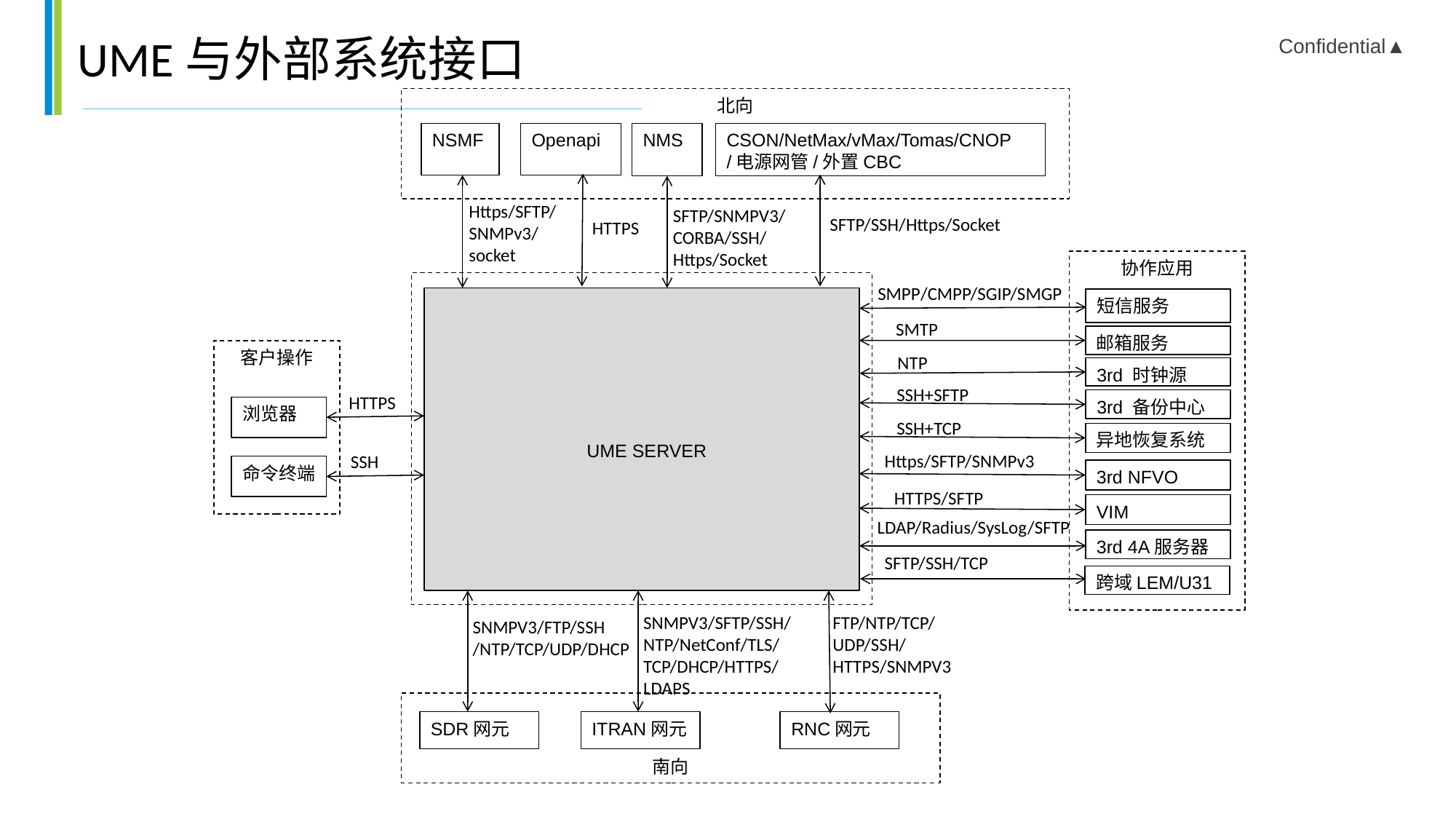

# UME与外部系统接口
北向
CSON/NetMax/vMax/Tomas/CNOP
/电源网管/外置CBC
NSMF
Openapi
NMS
Https/SFTP/
SNMPv3/socket
SFTP/SNMPV3/CORBA/SSH/Https/Socket
SFTP/SSH/Https/Socket
HTTPS
协作应用

SMPP/CMPP/SGIP/SMGP

  UME SERVER
短信服务
SMTP
邮箱服务
客户操作
NTP
3rd 时钟源
SSH+SFTP
HTTPS
3rd 备份中心
浏览器
SSH+TCP
异地恢复系统
Https/SFTP/SNMPv3
SSH
命令终端
3rd NFVO
HTTPS/SFTP
VIM
LDAP/Radius/SysLog/SFTP
3rd 4A服务器
SFTP/SSH/TCP
跨域LEM/U31
FTP/NTP/TCP/UDP/SSH/HTTPS/SNMPV3
SNMPV3/SFTP/SSH/NTP/NetConf/TLS/TCP/DHCP/HTTPS/LDAPS
SNMPV3/FTP/SSH
/NTP/TCP/UDP/DHCP
南向
SDR网元
ITRAN网元
RNC网元